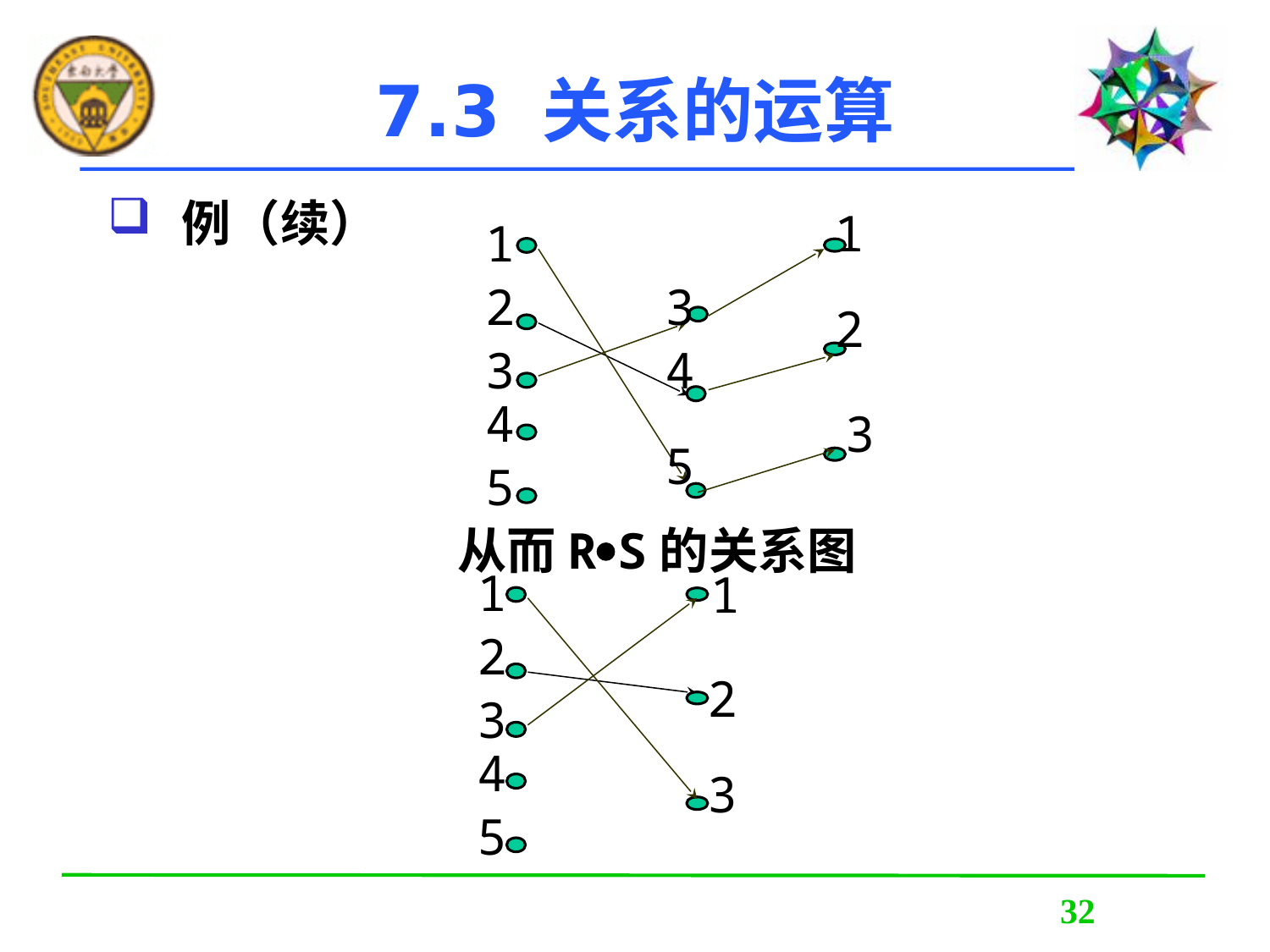

7.3 关系的运算
例（续）
1
1

2
3
2
3
4
4
3
5
5
从而R•S的关系图
1
1

2
2

3

4
3

5